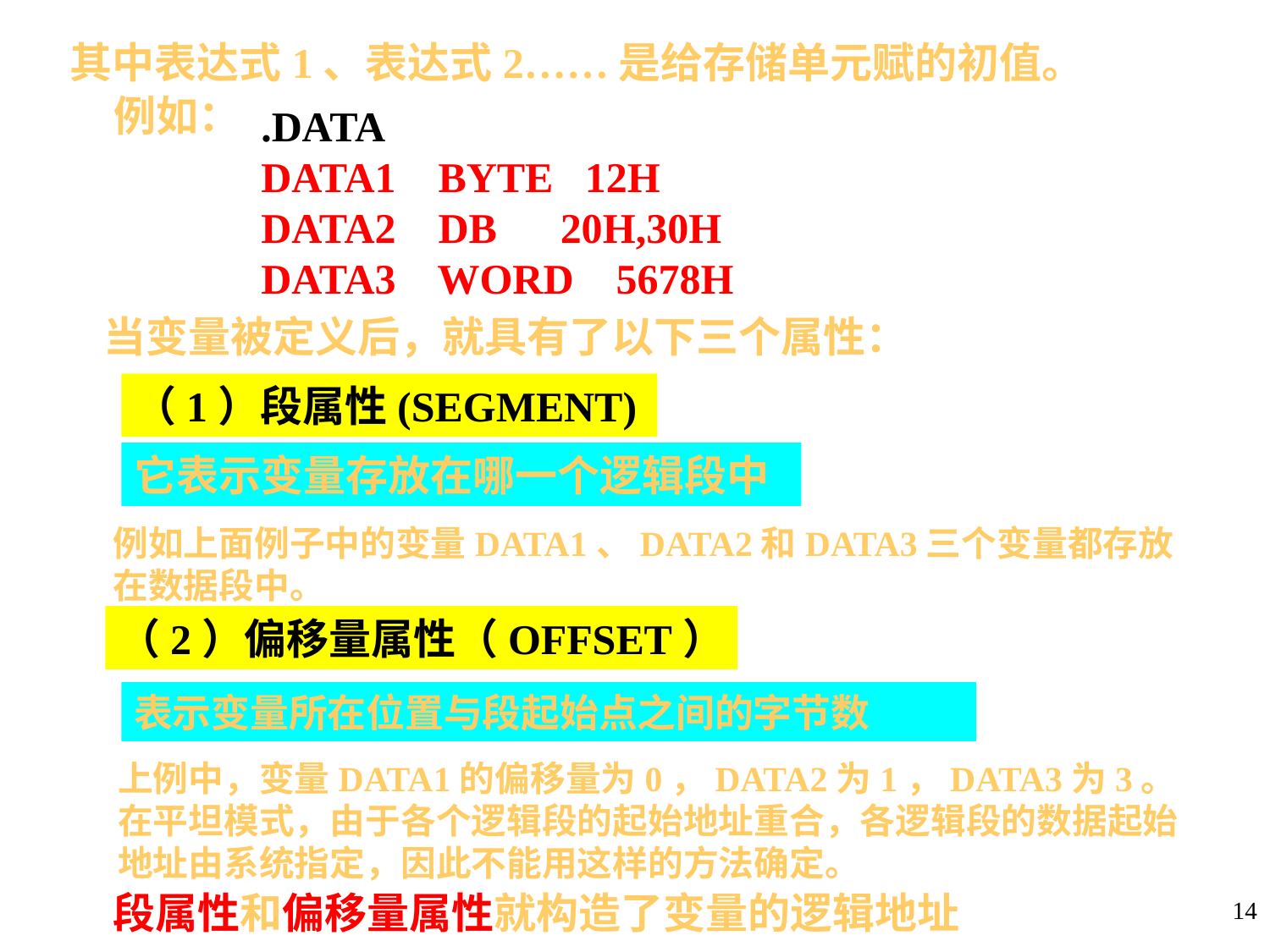

其中表达式1、表达式2……是给存储单元赋的初值。
例如：
.DATA
DATA1    BYTE   12H
DATA2    DB      20H,30H
DATA3    WORD    5678H
当变量被定义后，就具有了以下三个属性：
（1）段属性(SEGMENT)
它表示变量存放在哪一个逻辑段中
例如上面例子中的变量DATA1、DATA2和DATA3三个变量都存放在数据段中。
（2）偏移量属性（OFFSET）
表示变量所在位置与段起始点之间的字节数
上例中，变量DATA1的偏移量为0，DATA2为1，DATA3为3。
在平坦模式，由于各个逻辑段的起始地址重合，各逻辑段的数据起始地址由系统指定，因此不能用这样的方法确定。
段属性和偏移量属性就构造了变量的逻辑地址
14